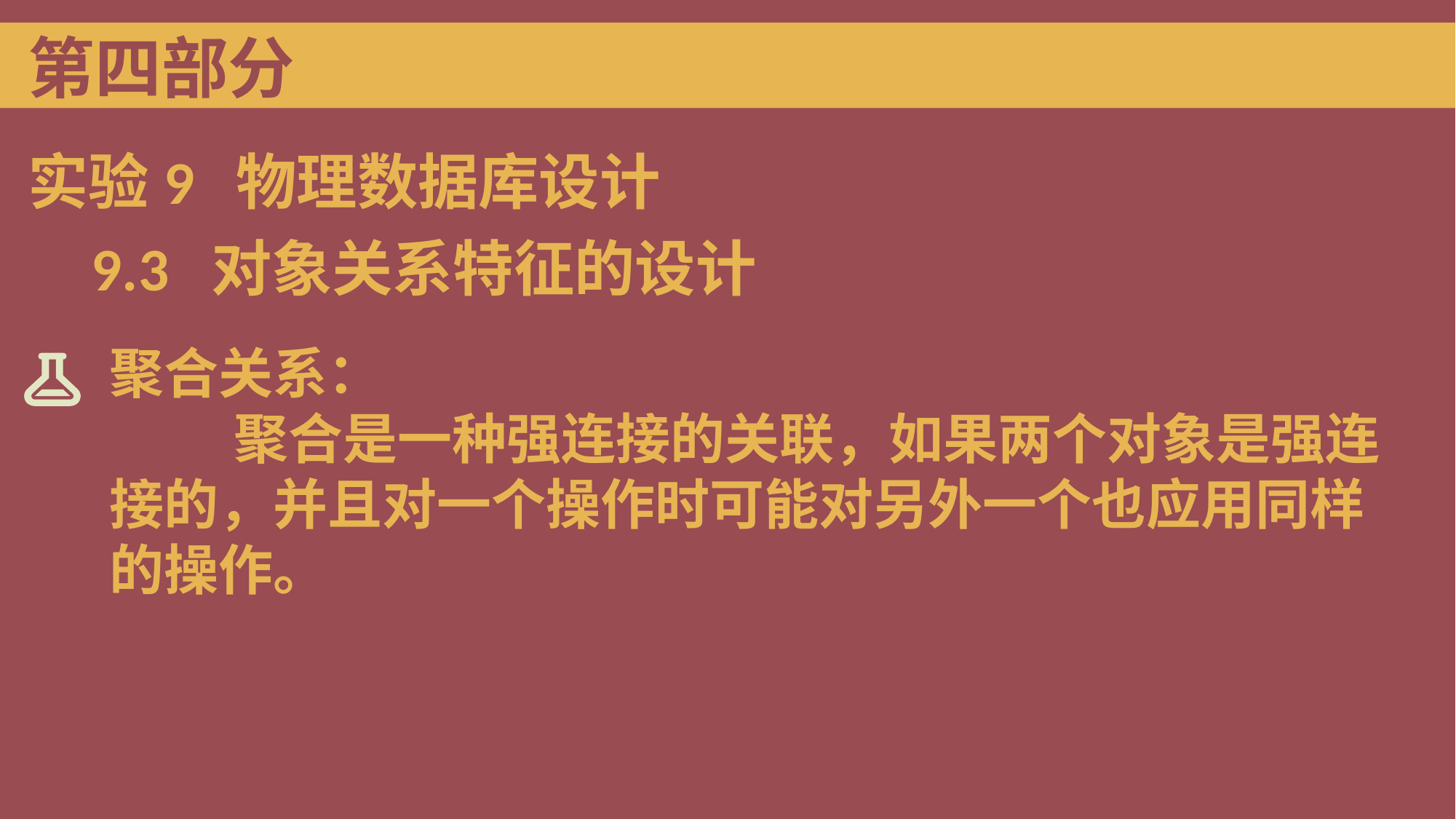

第四部分

实验9  物理数据库设计

9.3  对象关系特征的设计
聚合关系：
         聚合是一种强连接的关联，如果两个对象是强连接的，并且对一个操作时可能对另外一个也应用同样的操作。